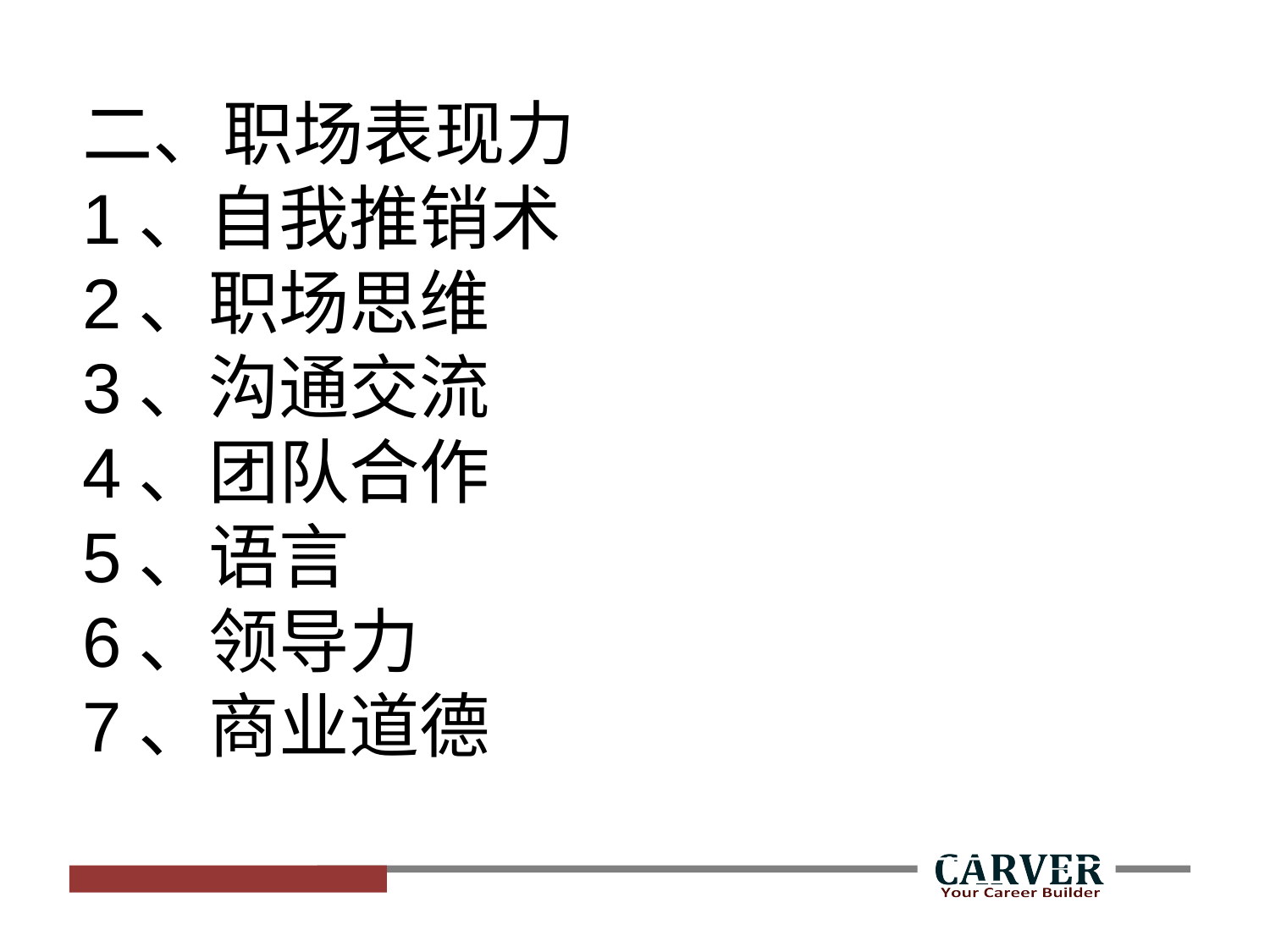

# 二、职场表现力 1、自我推销术 2、职场思维 3、沟通交流 4、团队合作 5、语言 6、领导力 7、商业道德